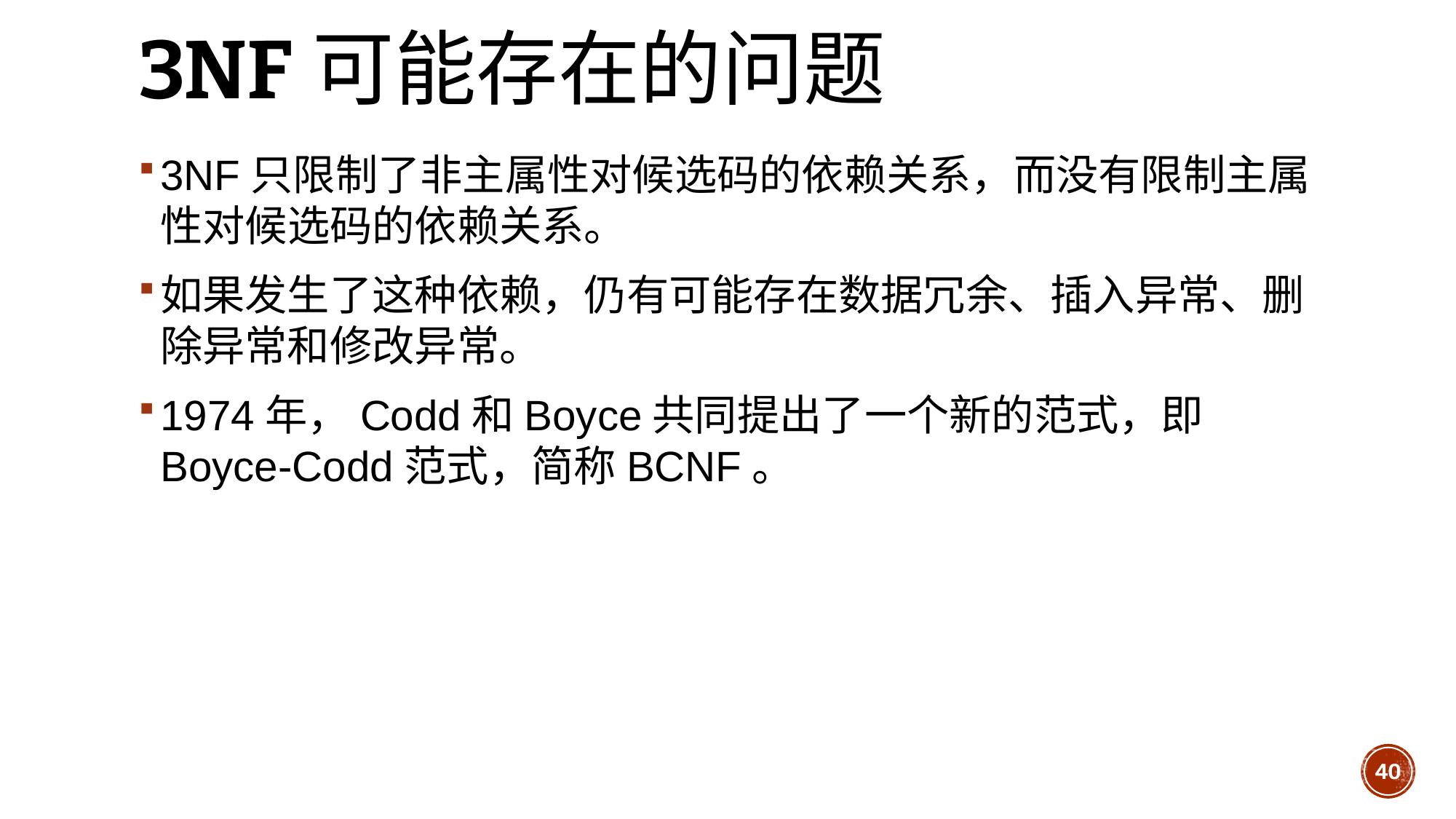

# 3NF可能存在的问题
3NF只限制了非主属性对候选码的依赖关系，而没有限制主属性对候选码的依赖关系。
如果发生了这种依赖，仍有可能存在数据冗余、插入异常、删除异常和修改异常。
1974年，Codd和Boyce共同提出了一个新的范式，即Boyce-Codd范式，简称BCNF。

40